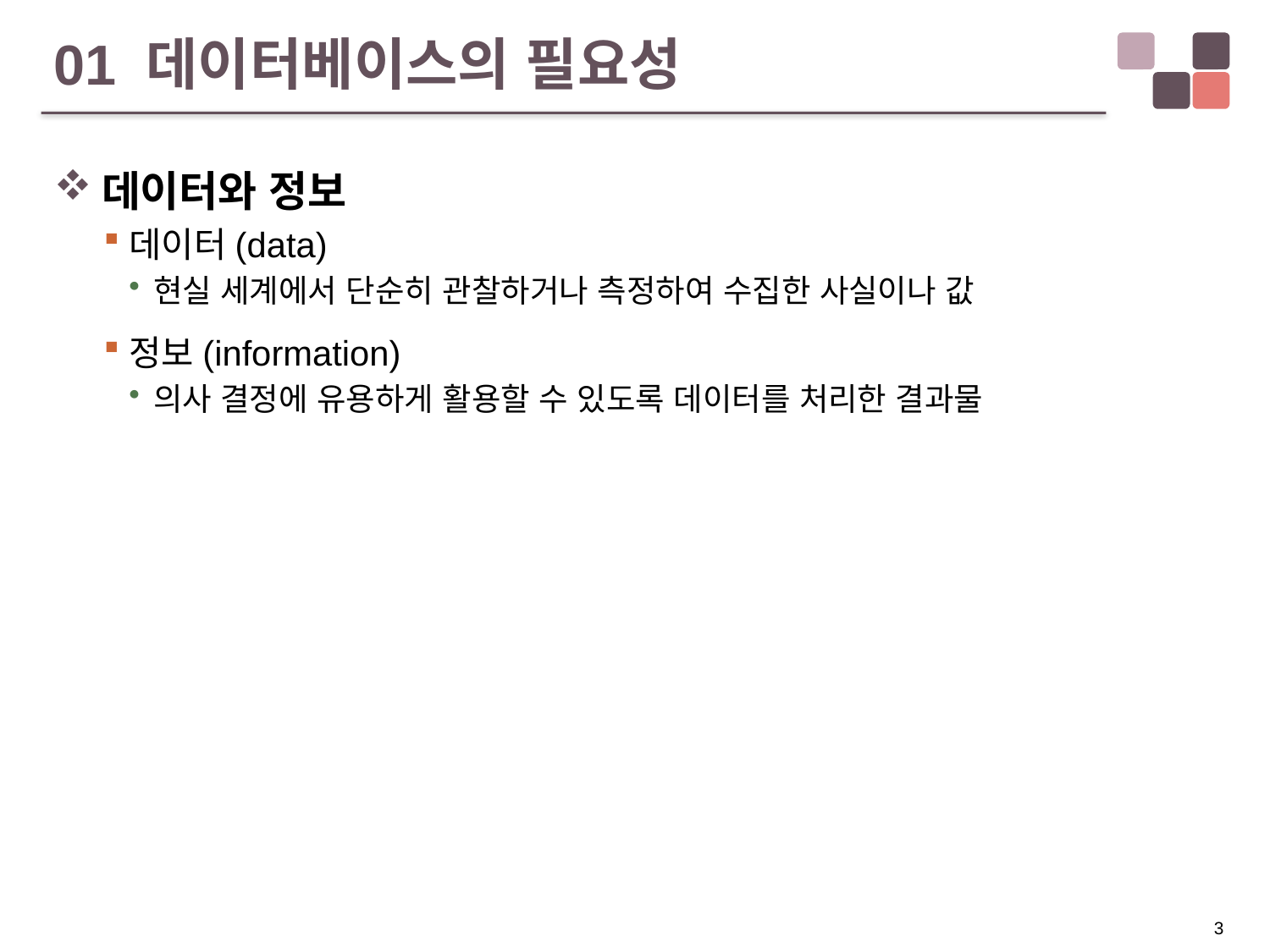

# 01 데이터베이스의 필요성
데이터와 정보
데이터(data)
현실 세계에서 단순히 관찰하거나 측정하여 수집한 사실이나 값
정보(information)
의사 결정에 유용하게 활용할 수 있도록 데이터를 처리한 결과물